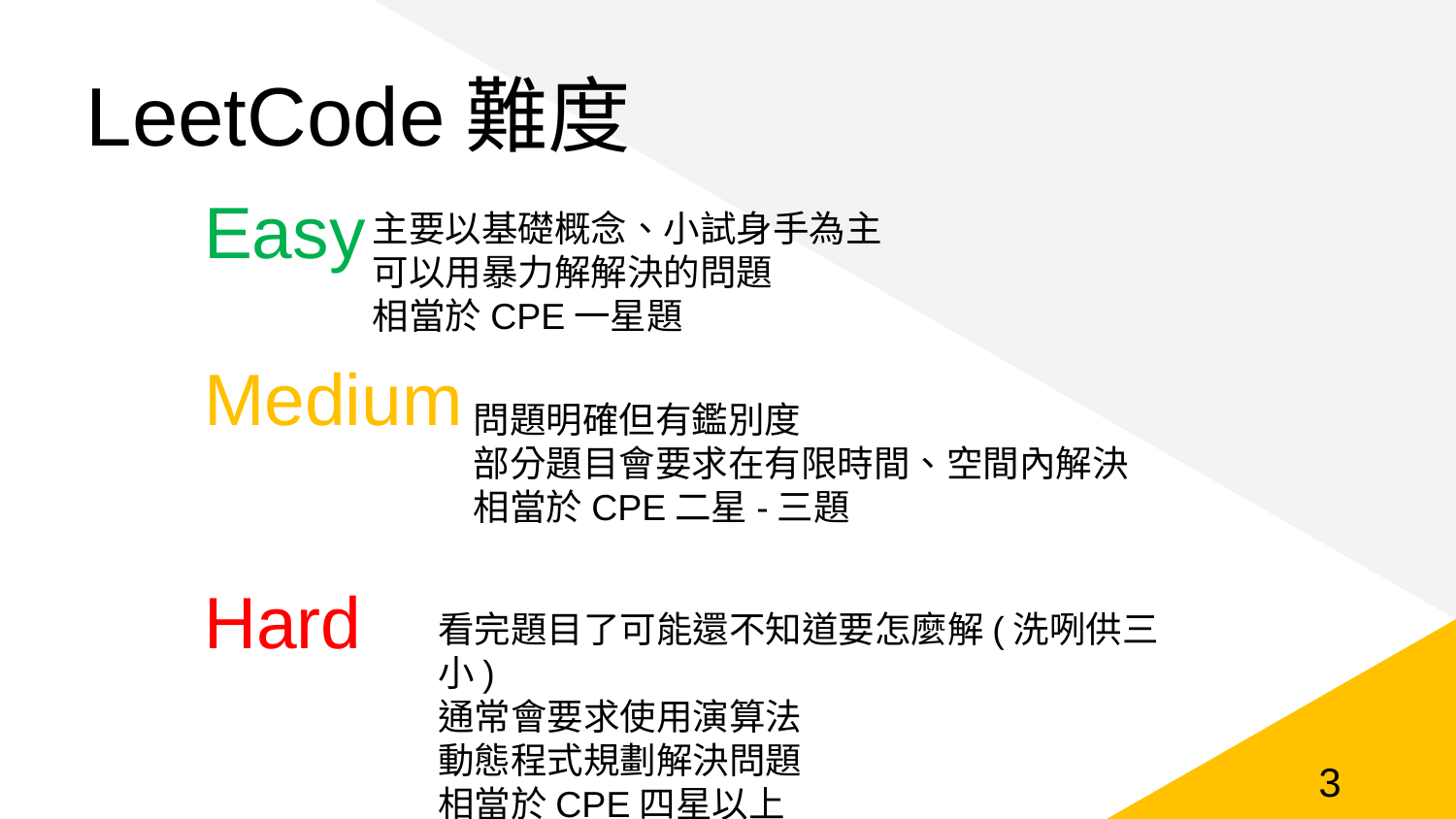

# LeetCode難度
Easy
主要以基礎概念、小試身手為主
可以用暴力解解決的問題
相當於CPE一星題
Medium
問題明確但有鑑別度
部分題目會要求在有限時間、空間內解決
相當於CPE二星-三題
Hard
看完題目了可能還不知道要怎麼解(洗咧供三小)
通常會要求使用演算法
動態程式規劃解決問題
相當於CPE四星以上
3